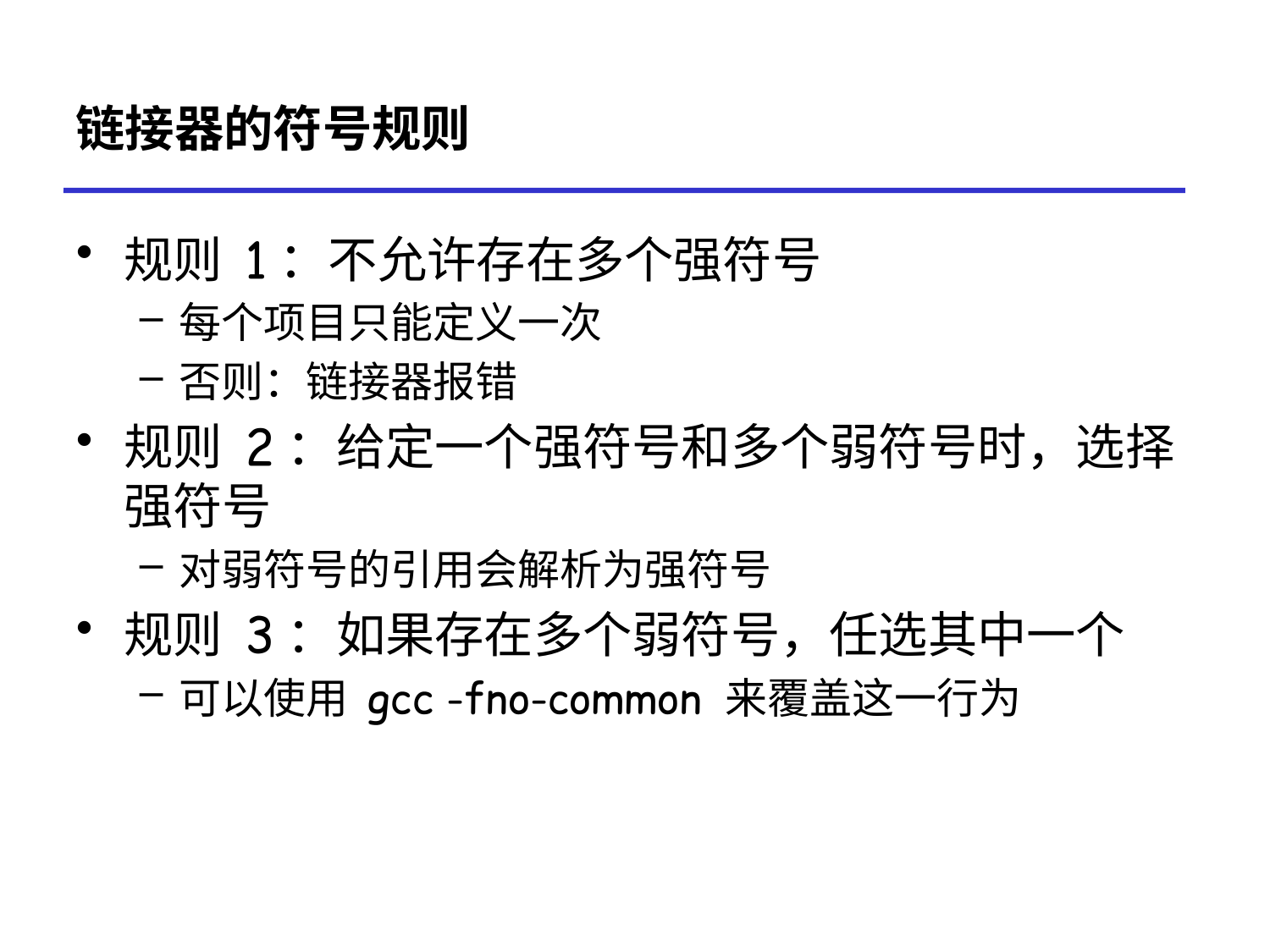

# 链接器的符号规则
规则 1：不允许存在多个强符号
每个项目只能定义一次
否则：链接器报错
规则 2：给定一个强符号和多个弱符号时，选择强符号
对弱符号的引用会解析为强符号
规则 3：如果存在多个弱符号，任选其中一个
可以使用 gcc -fno-common 来覆盖这一行为